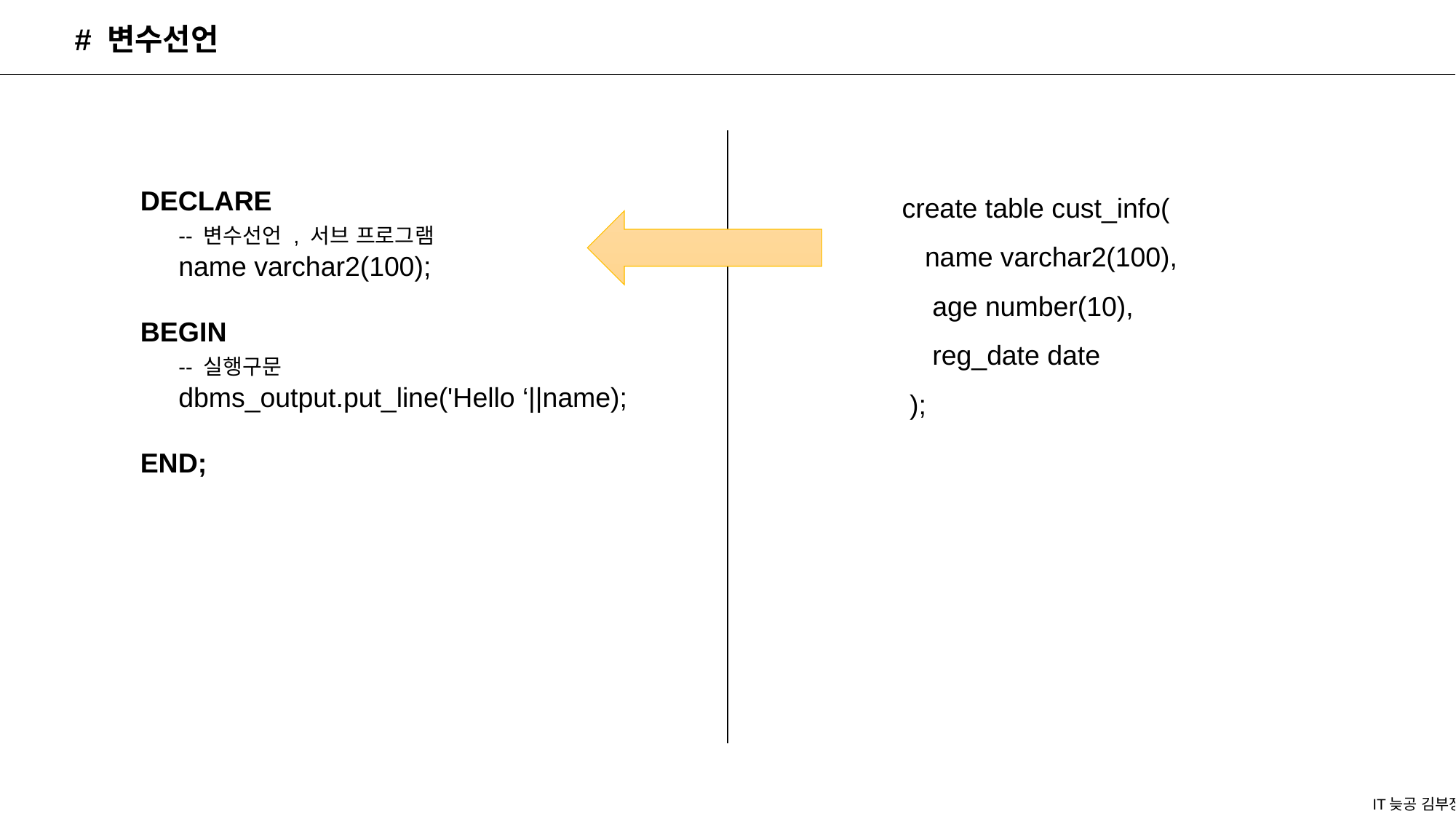

# 변수선언
create table cust_info(
   name varchar2(100),
    age number(10),
    reg_date date
 );
DECLARE
     -- 변수선언 , 서브 프로그램
     name varchar2(100);

BEGIN
     -- 실행구문
     dbms_output.put_line('Hello ‘||name);

END;

IT늦공 김부장